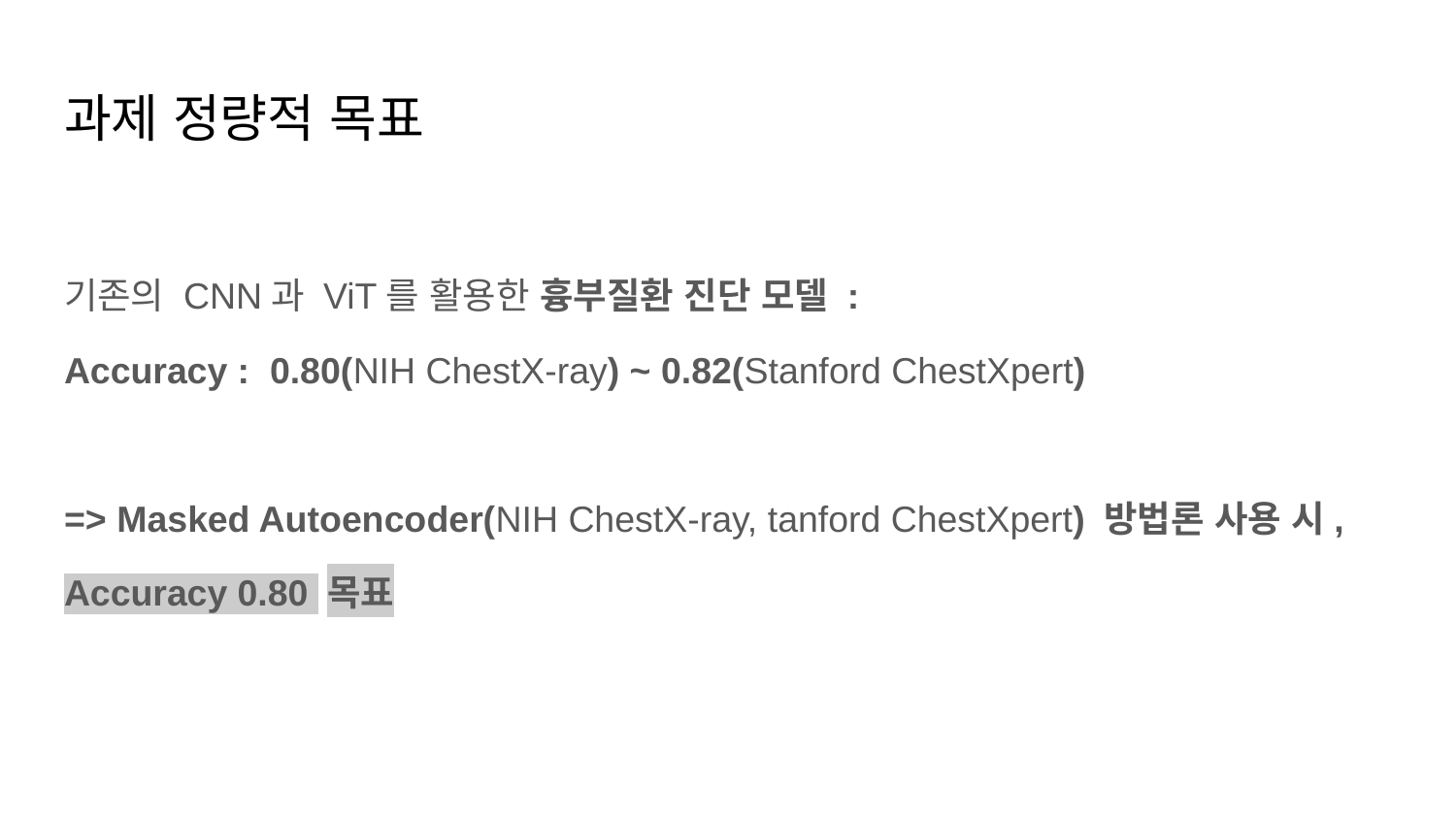

# 과제 정량적 목표

기존의 CNN과 ViT를 활용한 흉부질환 진단 모델 :
Accuracy :  0.80(NIH ChestX-ray) ~ 0.82(Stanford ChestXpert)

=> Masked Autoencoder(NIH ChestX-ray, tanford ChestXpert) 방법론 사용 시,
Accuracy 0.80 목표